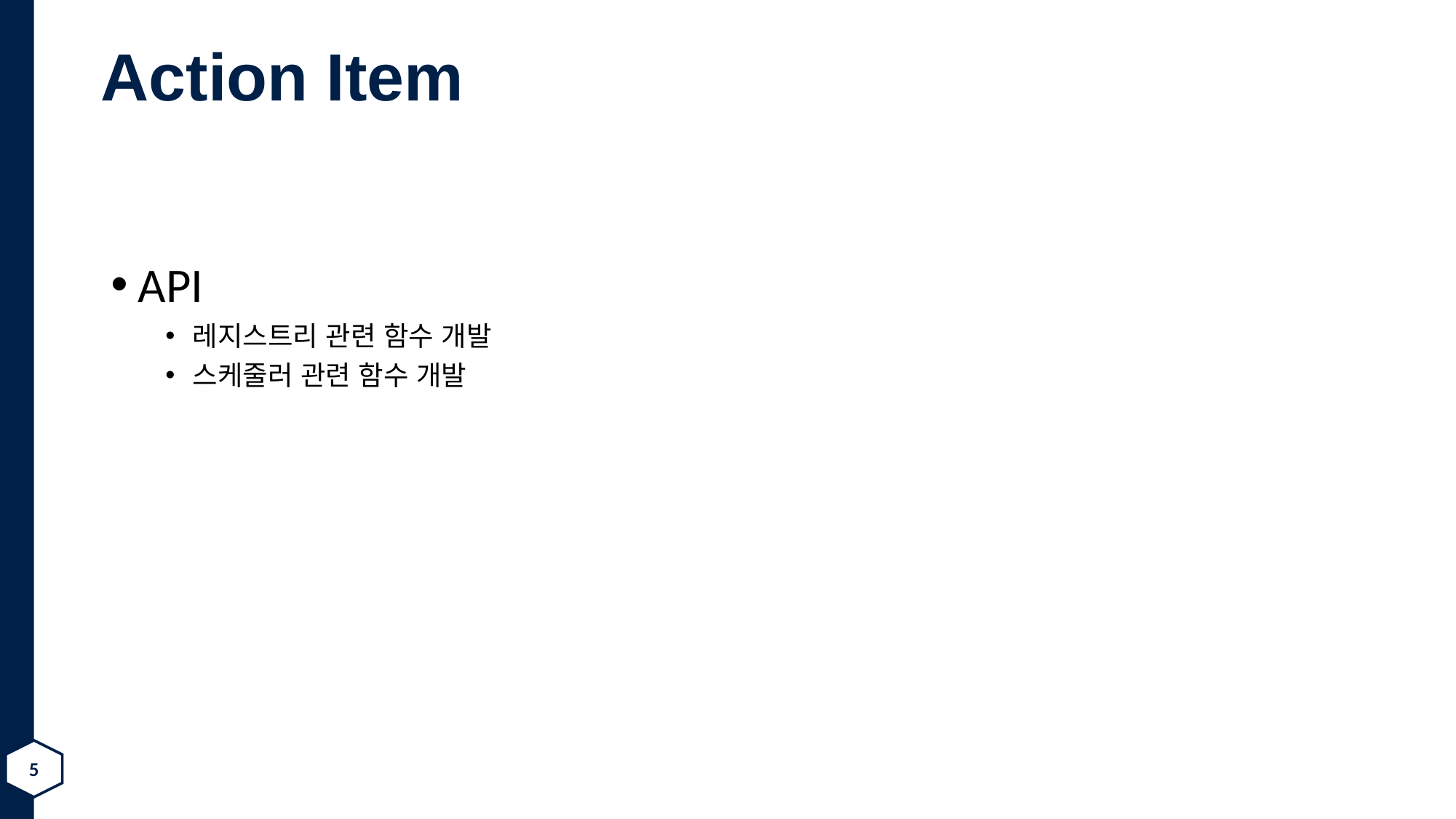

# Action Item
API
레지스트리 관련 함수 개발
스케줄러 관련 함수 개발